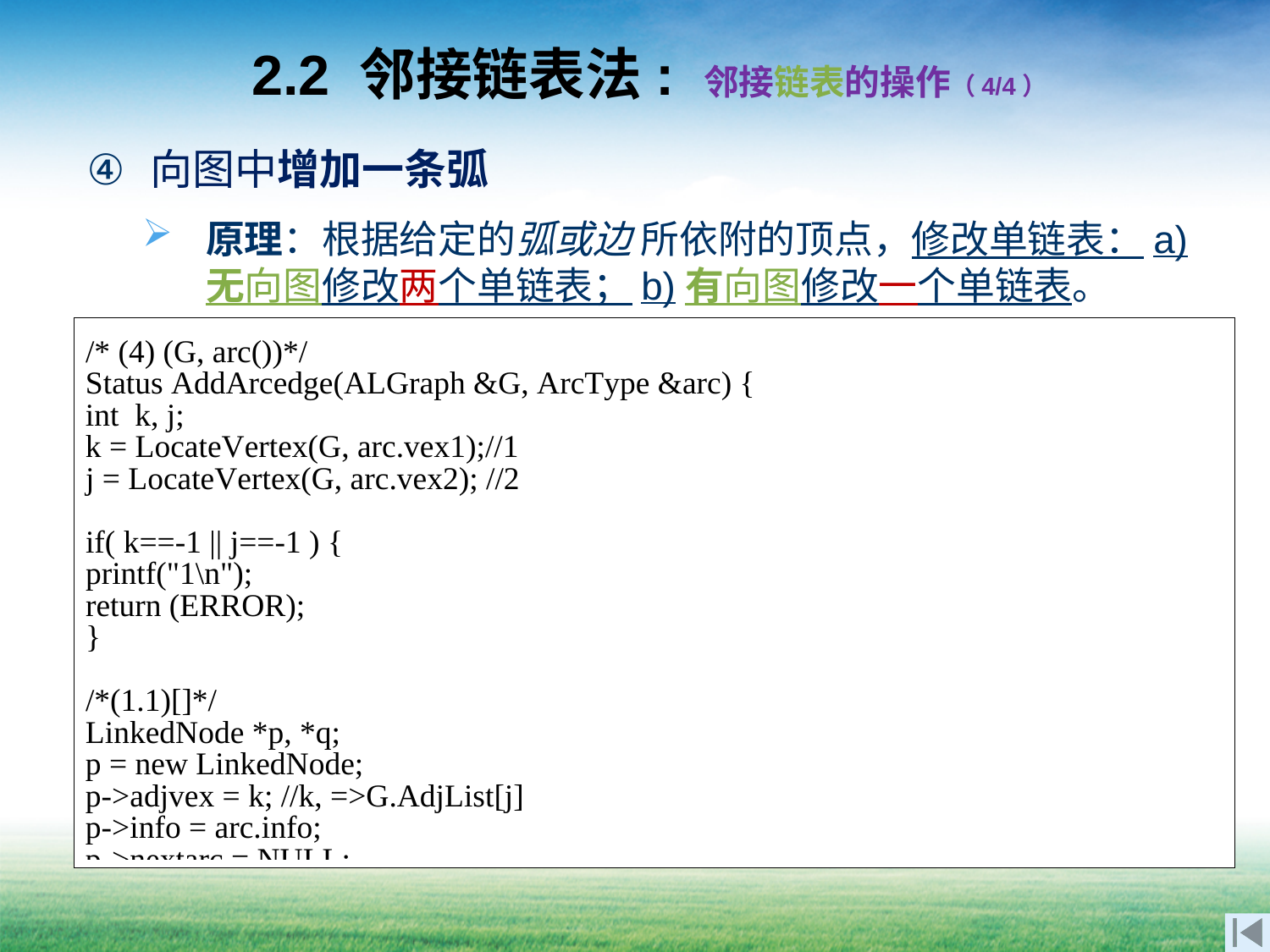

# 2.2 邻接链表法: 邻接链表的操作（4/4）
向图中增加一条弧
原理：根据给定的弧或边 所依附的顶点，修改单链表：a)无向图修改两个单链表；b)有向图修改一个单链表。